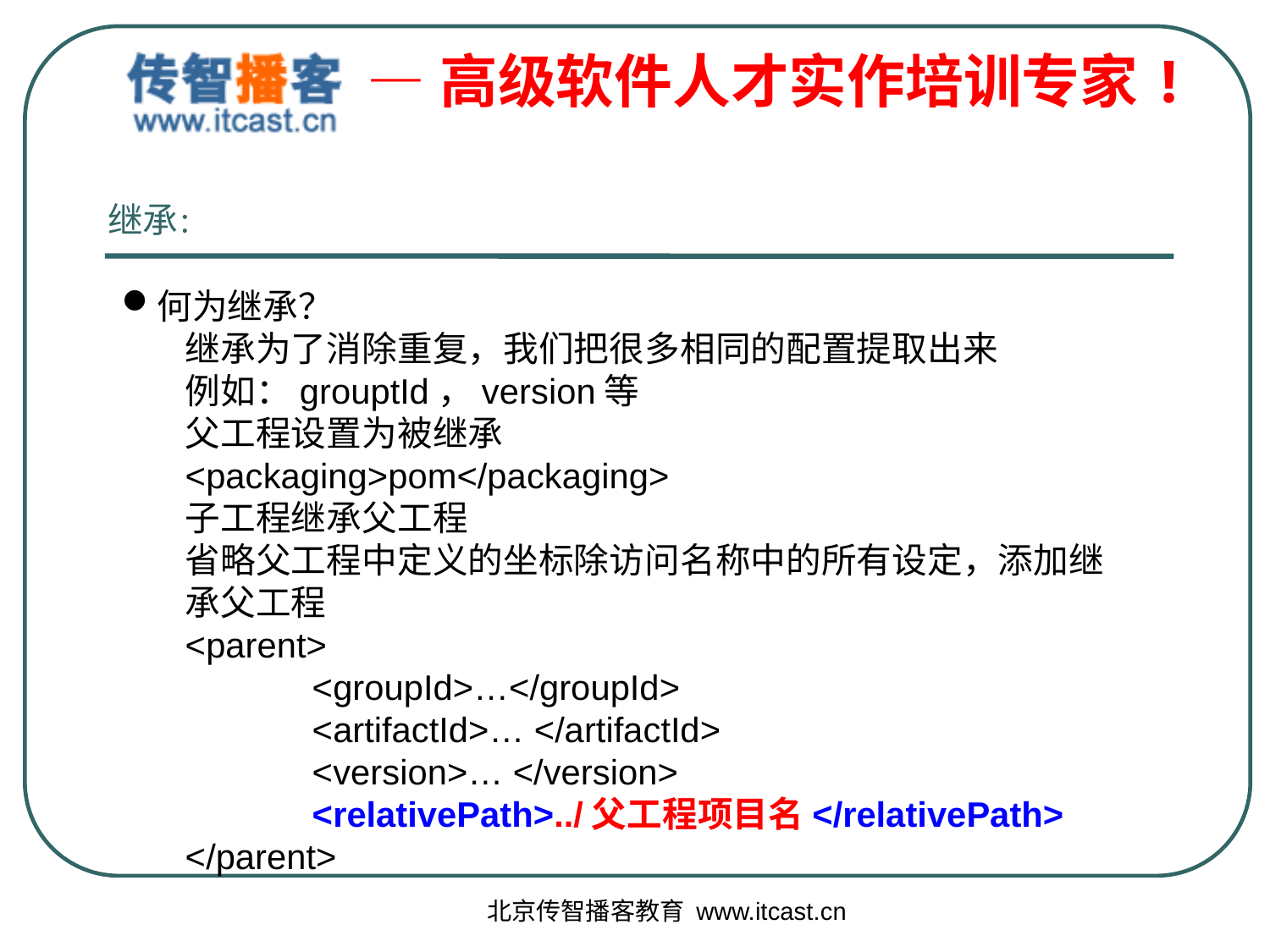

继承：
何为继承？
继承为了消除重复，我们把很多相同的配置提取出来
例如：grouptId，version等
父工程设置为被继承
<packaging>pom</packaging>
子工程继承父工程
省略父工程中定义的坐标除访问名称中的所有设定，添加继承父工程
<parent>
	<groupId>…</groupId>
	<artifactId>… </artifactId>
	<version>… </version>
	<relativePath>../父工程项目名</relativePath>
</parent>
北京传智播客教育 www.itcast.cn